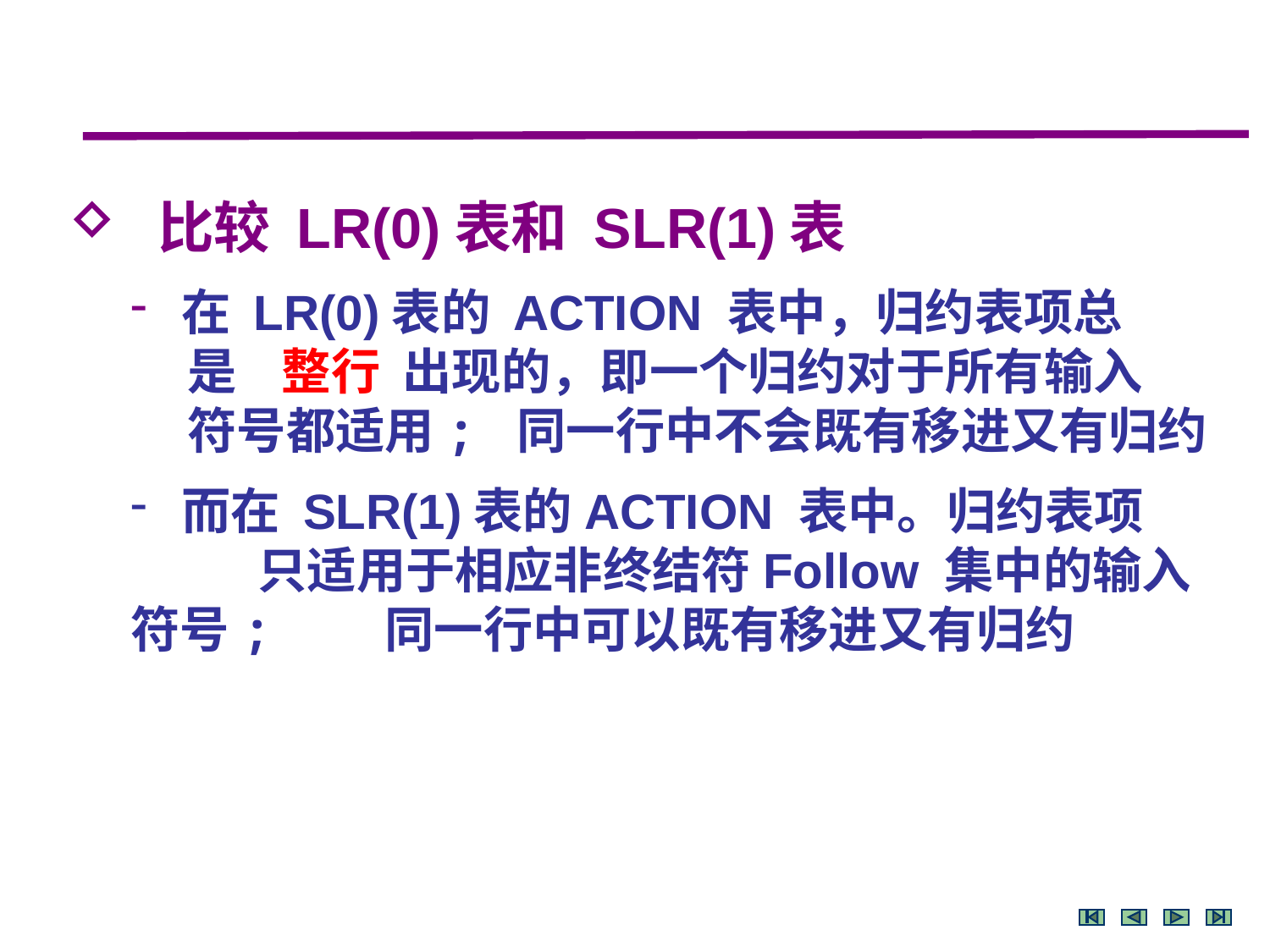

比较 LR(0)表和 SLR(1)表

  在 LR(0)表的 ACTION 表中，归约表项总
    是    整行  出现的，即一个归约对于所有输入
    符号都适用; 同一行中不会既有移进又有归约

  而在 SLR(1)表的ACTION 表中。归约表项
	只适用于相应非终结符Follow 集中的输入符号;	同一行中可以既有移进又有归约